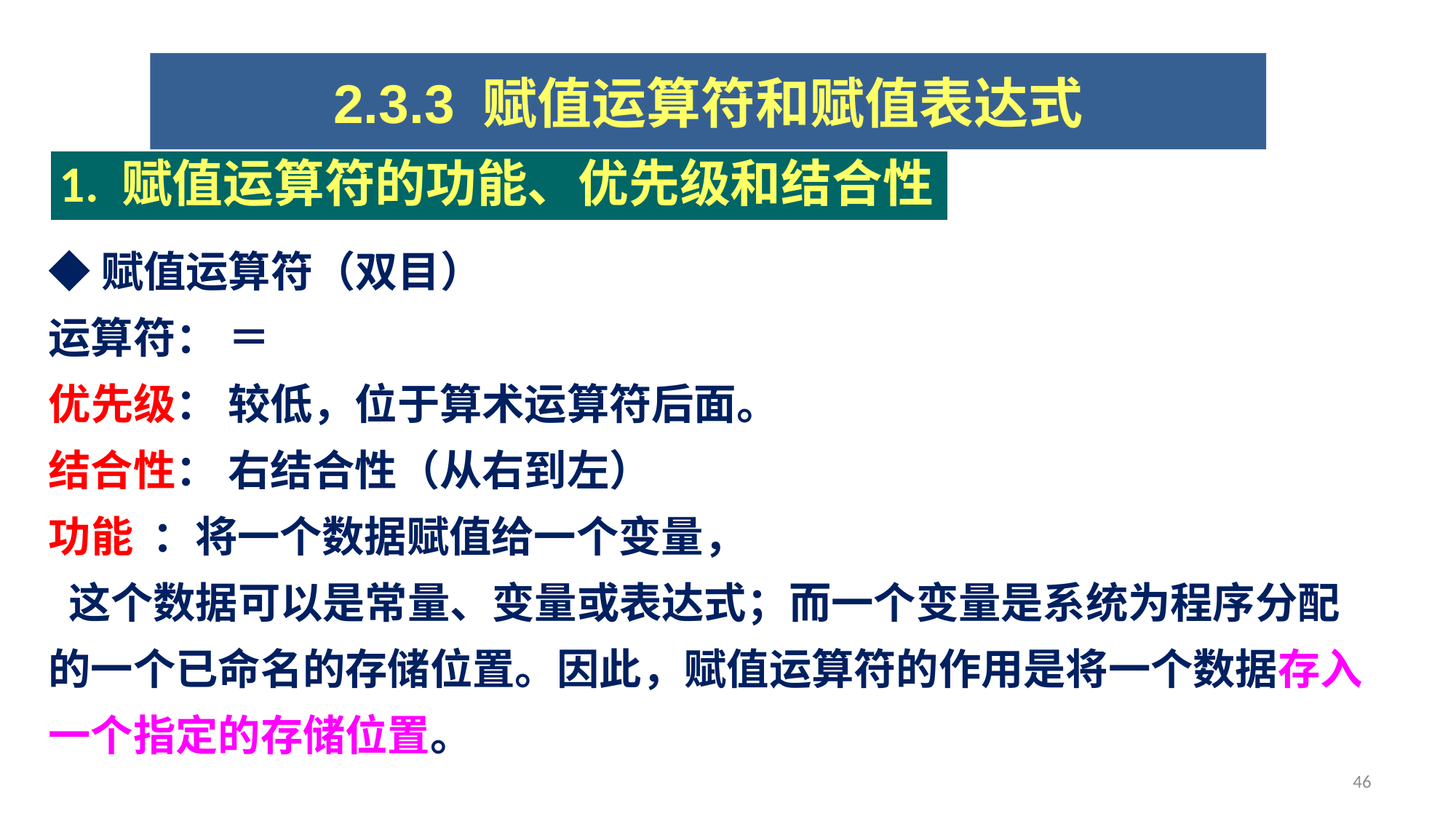

2.3.3 赋值运算符和赋值表达式
1. 赋值运算符的功能、优先级和结合性
◆赋值运算符（双目）
运算符： ＝
优先级： 较低，位于算术运算符后面。
结合性： 右结合性（从右到左）
功能  ：将一个数据赋值给一个变量，
 这个数据可以是常量、变量或表达式；而一个变量是系统为程序分配的一个已命名的存储位置。因此，赋值运算符的作用是将一个数据存入一个指定的存储位置。
46